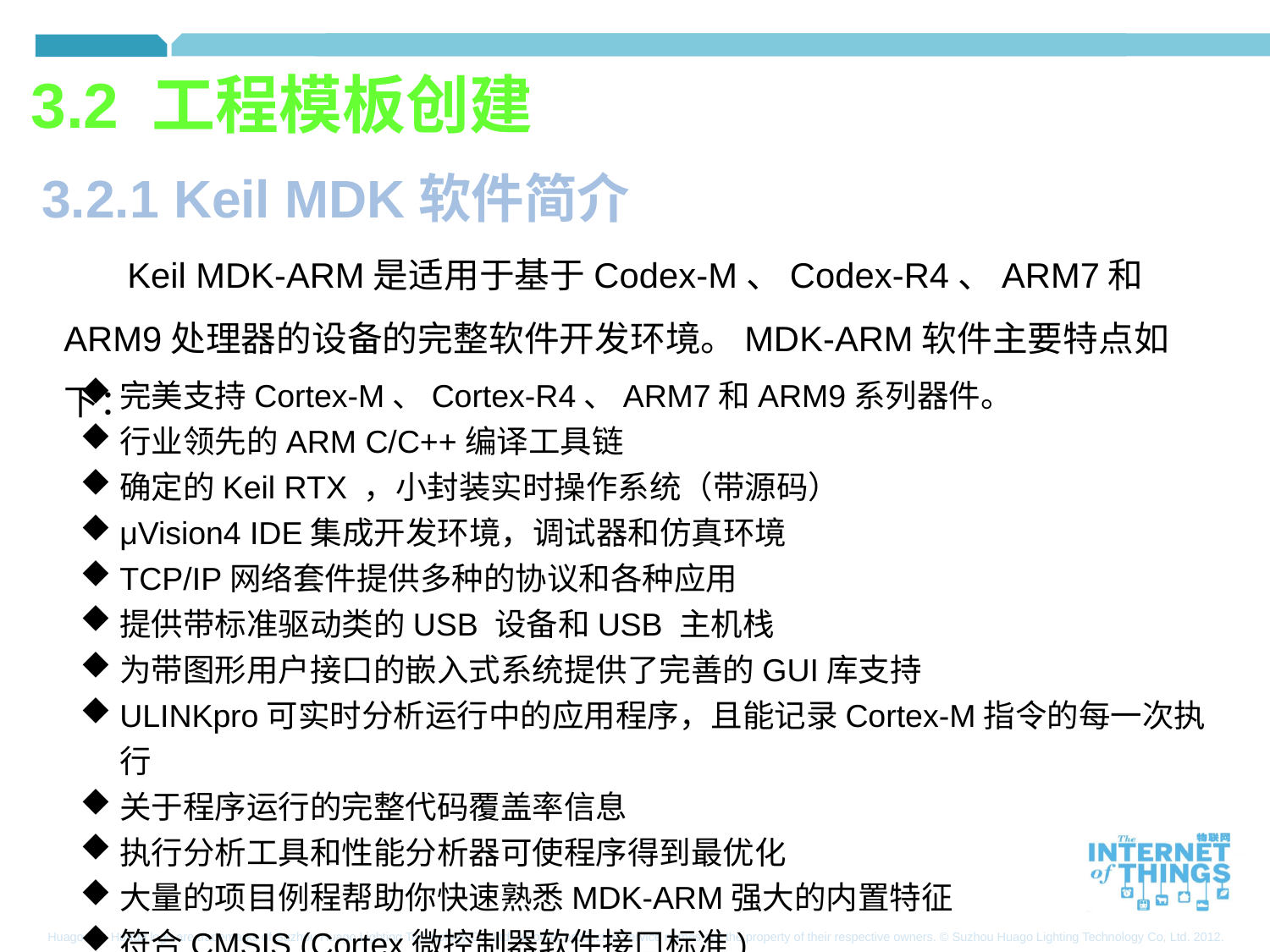

3.2 工程模板创建
3.2.1 Keil MDK软件简介
Keil MDK-ARM是适用于基于Codex-M、Codex-R4、ARM7和ARM9处理器的设备的完整软件开发环境。MDK-ARM软件主要特点如下：
完美支持Cortex-M、Cortex-R4、ARM7和ARM9系列器件。
行业领先的ARM C/C++编译工具链
确定的Keil RTX ，小封装实时操作系统（带源码）
μVision4 IDE集成开发环境，调试器和仿真环境
TCP/IP网络套件提供多种的协议和各种应用
提供带标准驱动类的USB 设备和USB 主机栈
为带图形用户接口的嵌入式系统提供了完善的GUI库支持
ULINKpro可实时分析运行中的应用程序，且能记录Cortex-M指令的每一次执行
关于程序运行的完整代码覆盖率信息
执行分析工具和性能分析器可使程序得到最优化
大量的项目例程帮助你快速熟悉MDK-ARM强大的内置特征
符合CMSIS (Cortex微控制器软件接口标准)